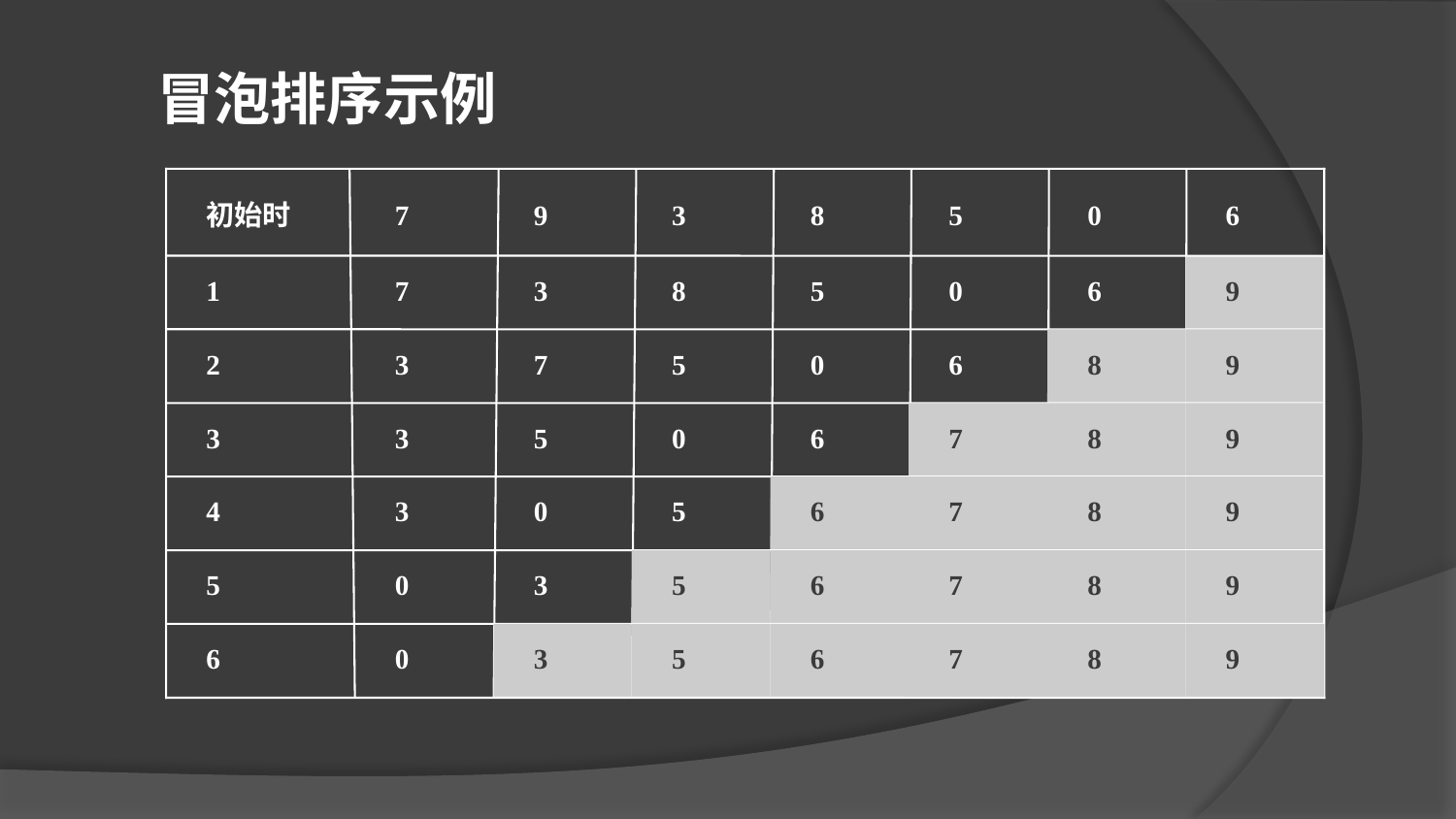

冒泡排序示例

初始时
7
9
3
8
5
0
6
1

7
3
8
5
0
6
9

2
3
7
5
0
6
8
9

3
3
5
0
6
7
8
9

4
3
0
5
6
7
8
9

5
0
3
5
6
7
8
9

6
0
3
5
6
7
8
9